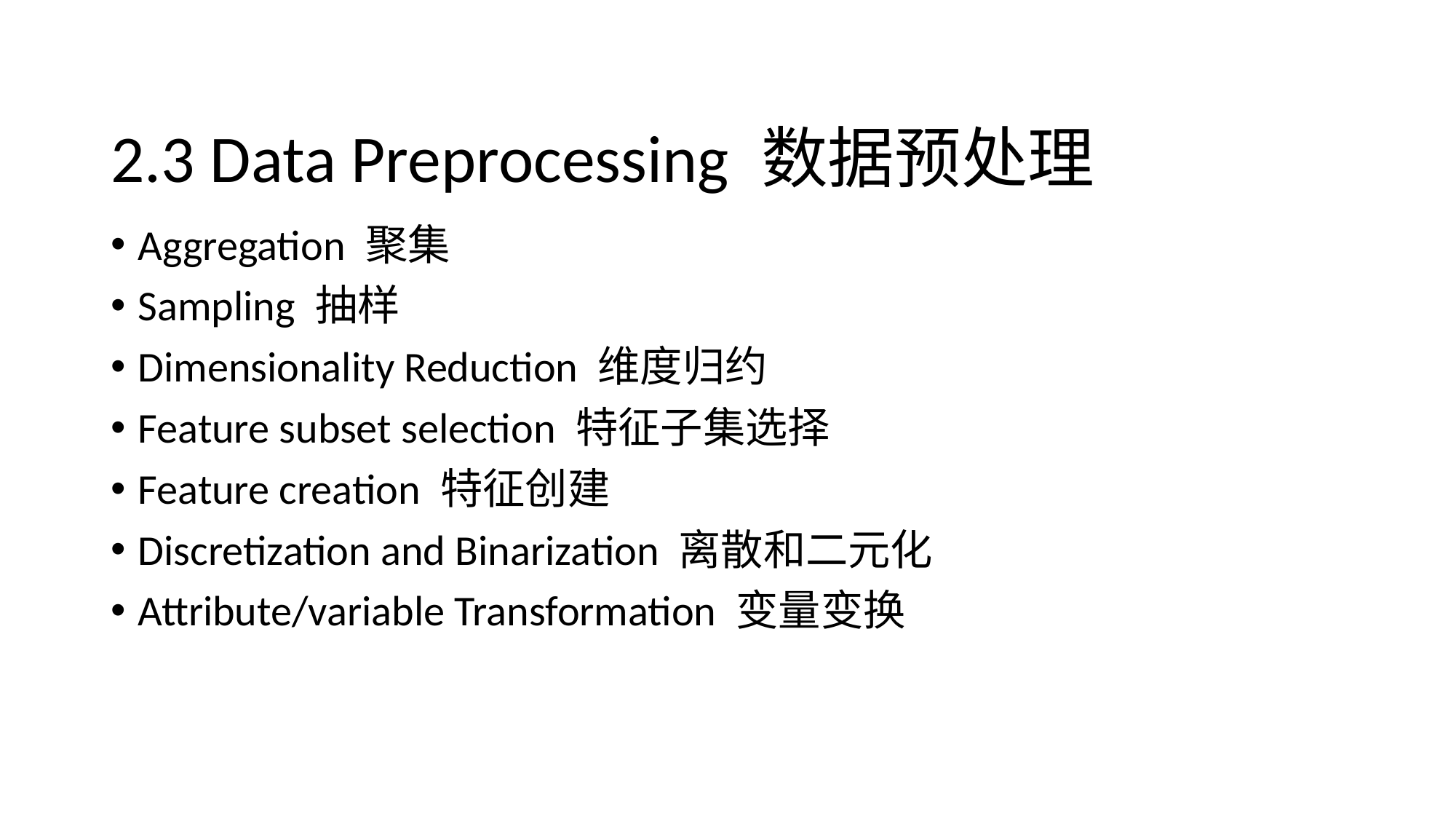

# 2.3 Data Preprocessing 数据预处理
Aggregation 聚集
Sampling 抽样
Dimensionality Reduction 维度归约
Feature subset selection 特征子集选择
Feature creation 特征创建
Discretization and Binarization 离散和二元化
Attribute/variable Transformation 变量变换